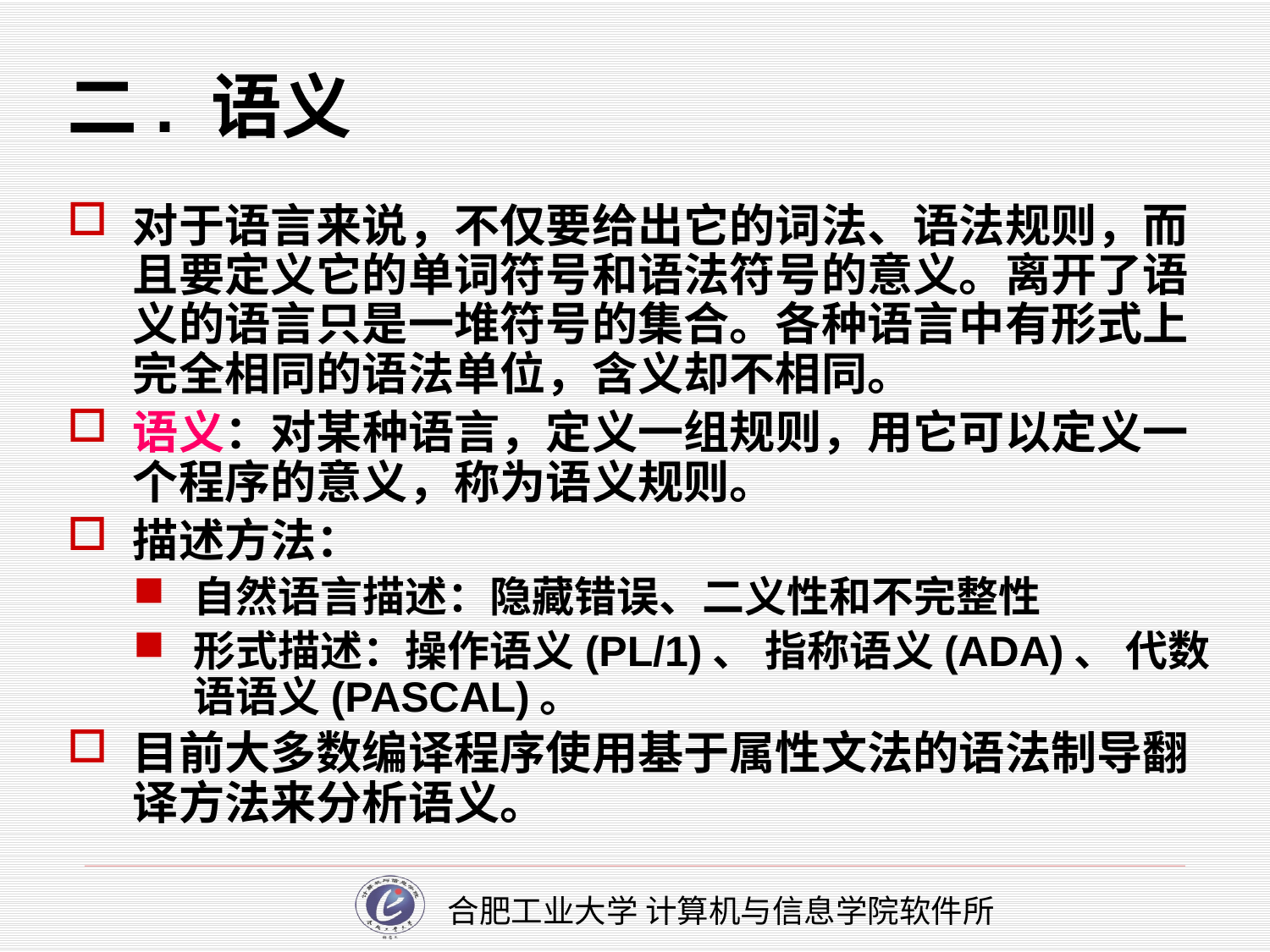

# 二. 语义
对于语言来说，不仅要给出它的词法、语法规则，而且要定义它的单词符号和语法符号的意义。离开了语义的语言只是一堆符号的集合。各种语言中有形式上完全相同的语法单位，含义却不相同。
语义：对某种语言，定义一组规则，用它可以定义一个程序的意义，称为语义规则。
描述方法：
自然语言描述：隐藏错误、二义性和不完整性
形式描述：操作语义(PL/1)、 指称语义(ADA)、 代数语语义(PASCAL)。
目前大多数编译程序使用基于属性文法的语法制导翻译方法来分析语义。
8